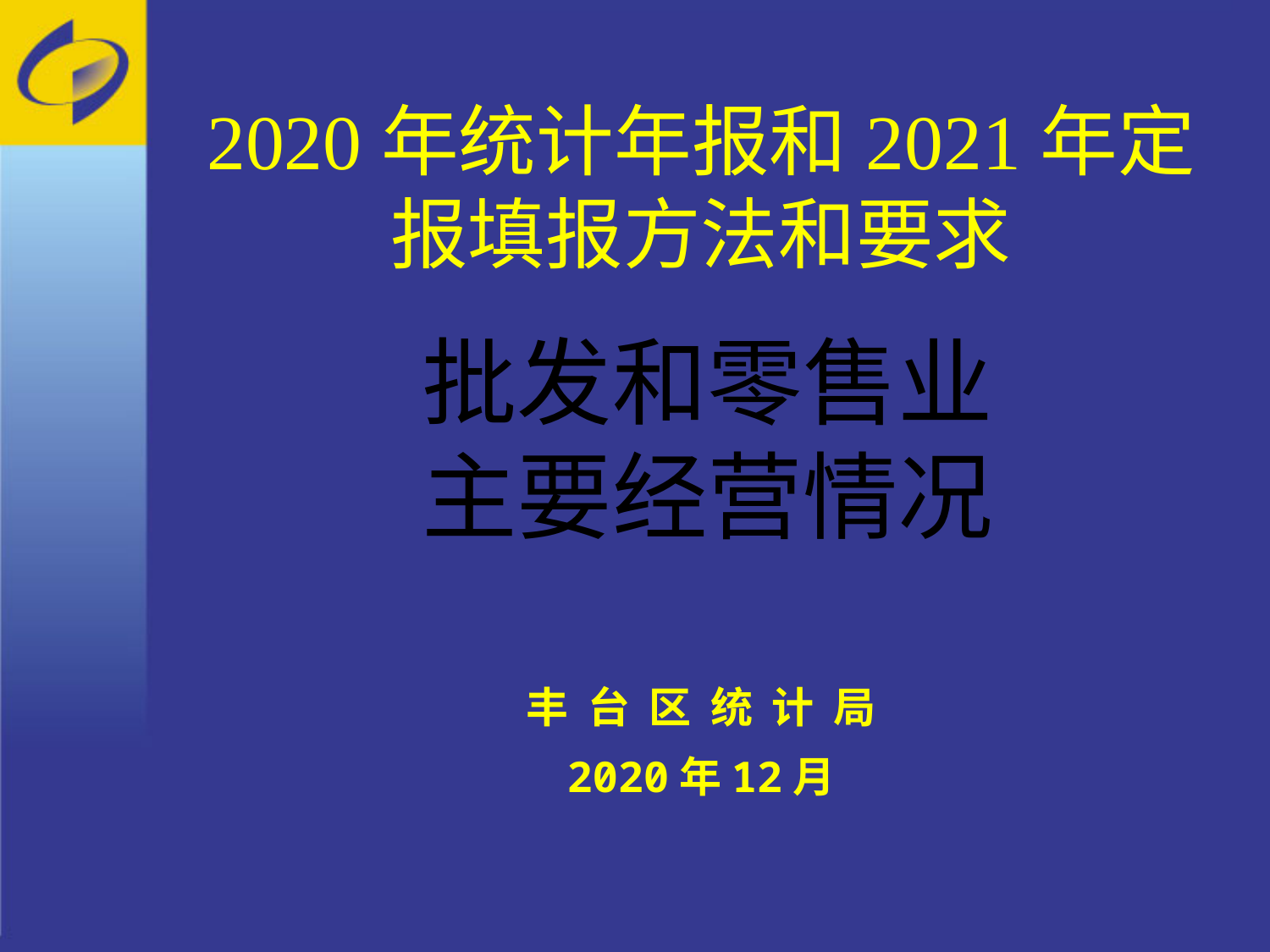

# 2020年统计年报和2021年定报填报方法和要求
批发和零售业
主要经营情况
丰  台  区  统  计  局
2020年12月